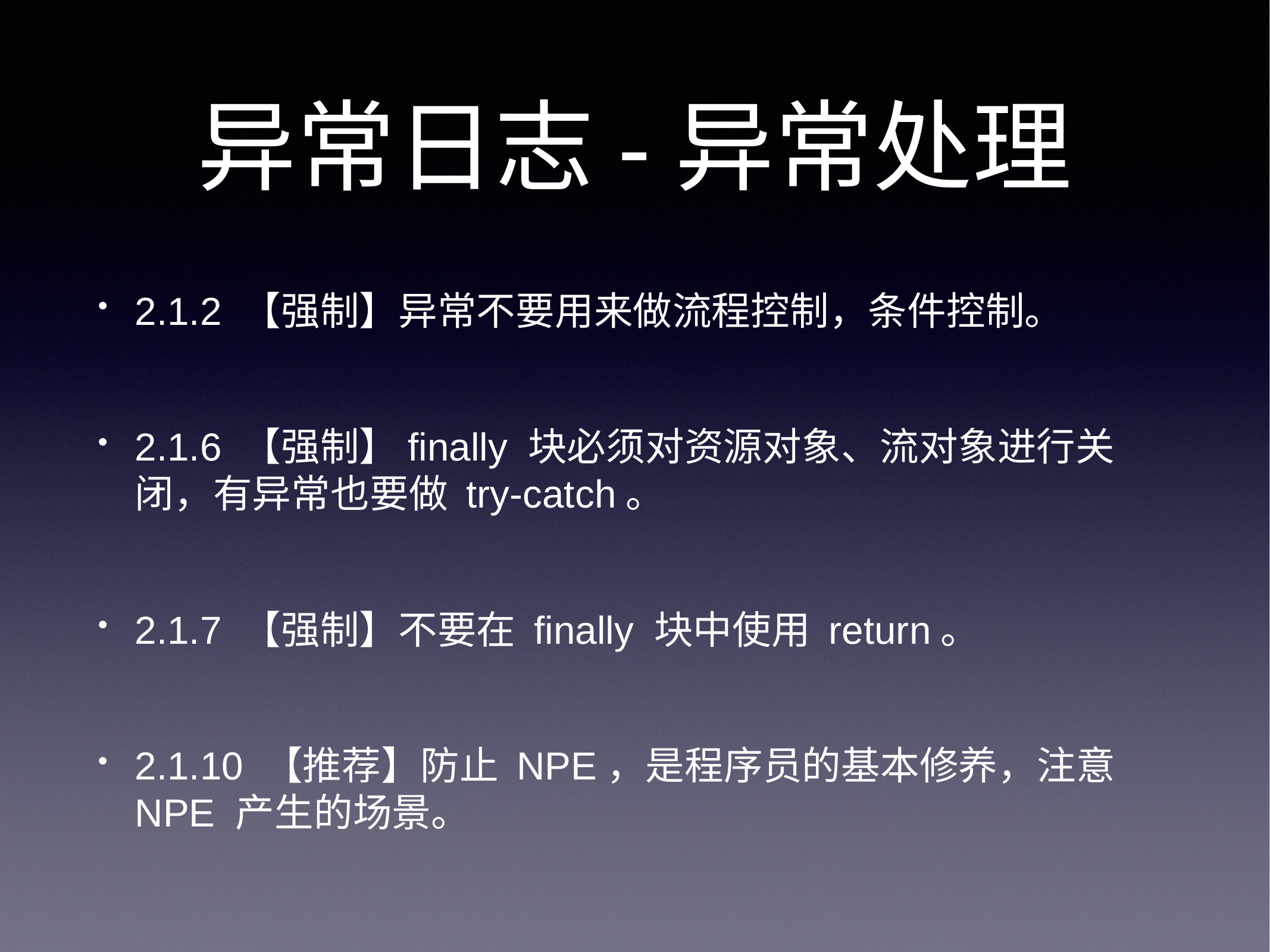

# 异常日志-异常处理
2.1.2 【强制】异常不要用来做流程控制，条件控制。
2.1.6 【强制】finally 块必须对资源对象、流对象进行关闭，有异常也要做 try-catch。
2.1.7 【强制】不要在 finally 块中使用 return。
2.1.10 【推荐】防止 NPE，是程序员的基本修养，注意 NPE 产生的场景。